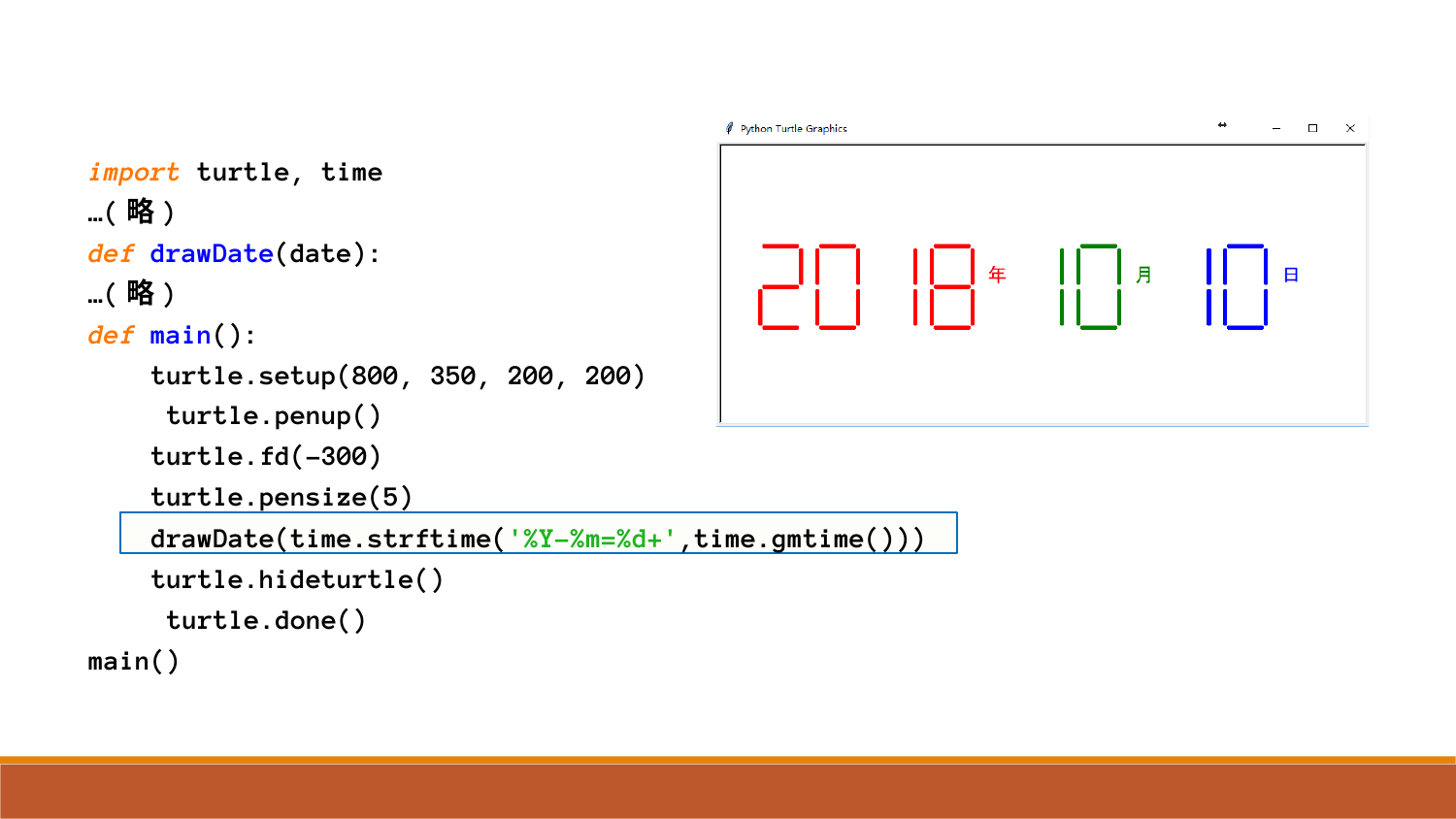

import turtle, time
…(略)
def drawDate(date):
…(略)
def main():
turtle.setup(800, 350, 200, 200)  turtle.penup()
turtle.fd(-300)
turtle.pensize(5)
drawDate(time.strftime('%Y-%m=%d+',time.gmtime()))
turtle.hideturtle()  turtle.done()
main()